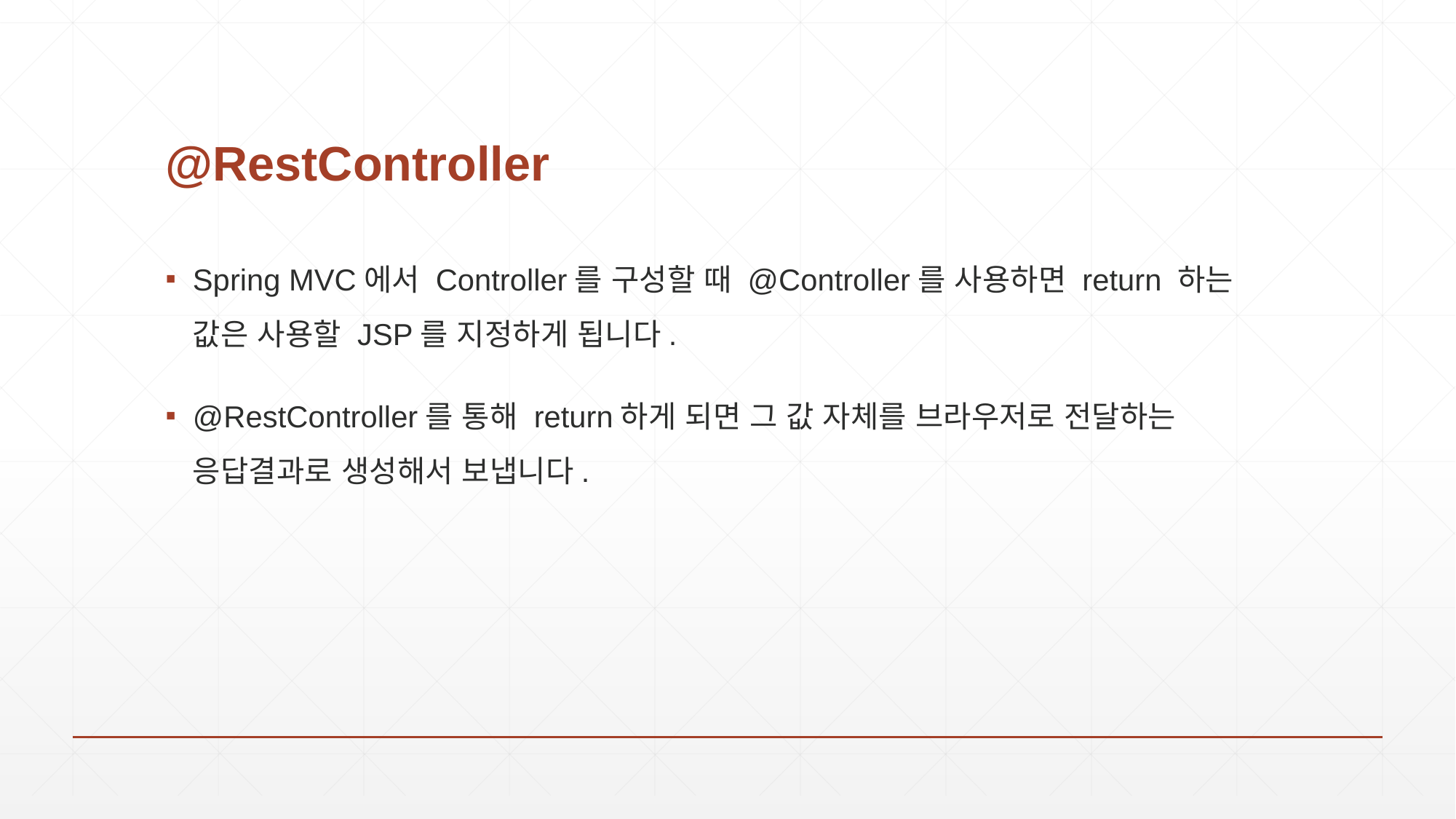

# @RestController
Spring MVC에서 Controller를 구성할 때 @Controller를 사용하면 return 하는 값은 사용할 JSP를 지정하게 됩니다.
@RestController를 통해 return하게 되면 그 값 자체를 브라우저로 전달하는 응답결과로 생성해서 보냅니다.